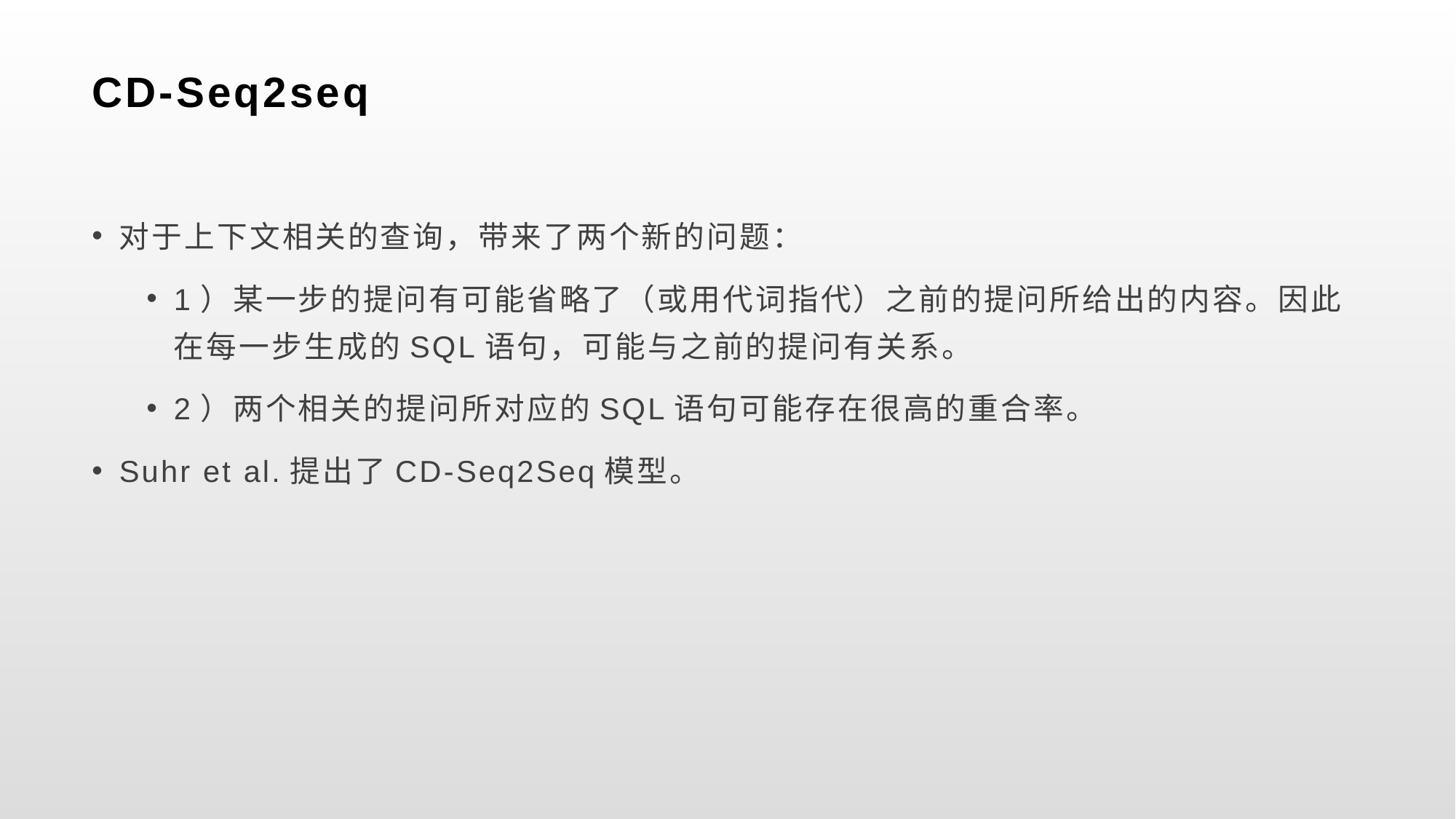

# CD-Seq2seq

对于上下文相关的查询，带来了两个新的问题：
1）某一步的提问有可能省略了（或用代词指代）之前的提问所给出的内容。因此在每一步生成的SQL语句，可能与之前的提问有关系。
2）两个相关的提问所对应的SQL语句可能存在很高的重合率。
Suhr et al.提出了CD-Seq2Seq模型。